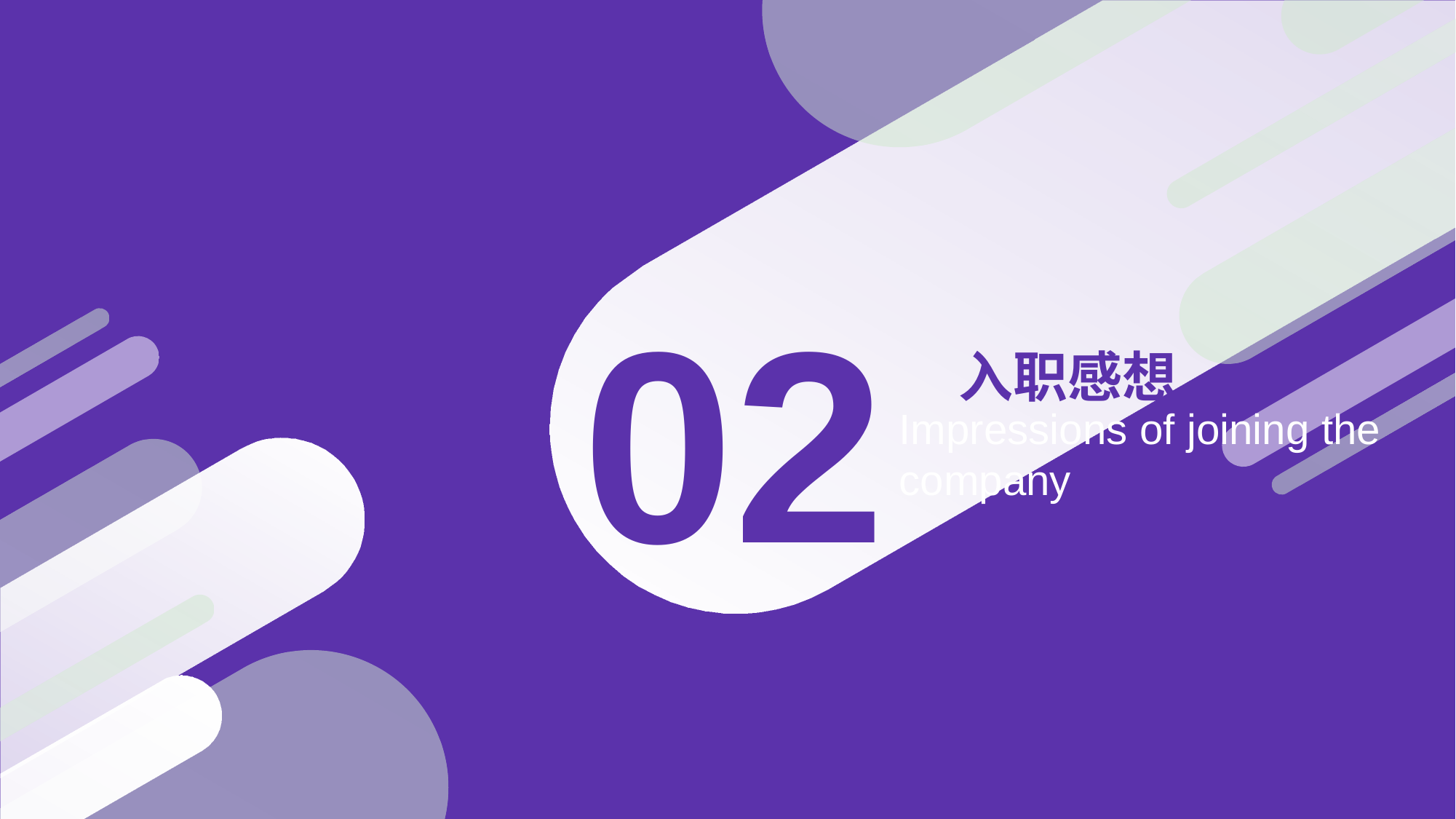

02
入职感想
Impressions of joining the company